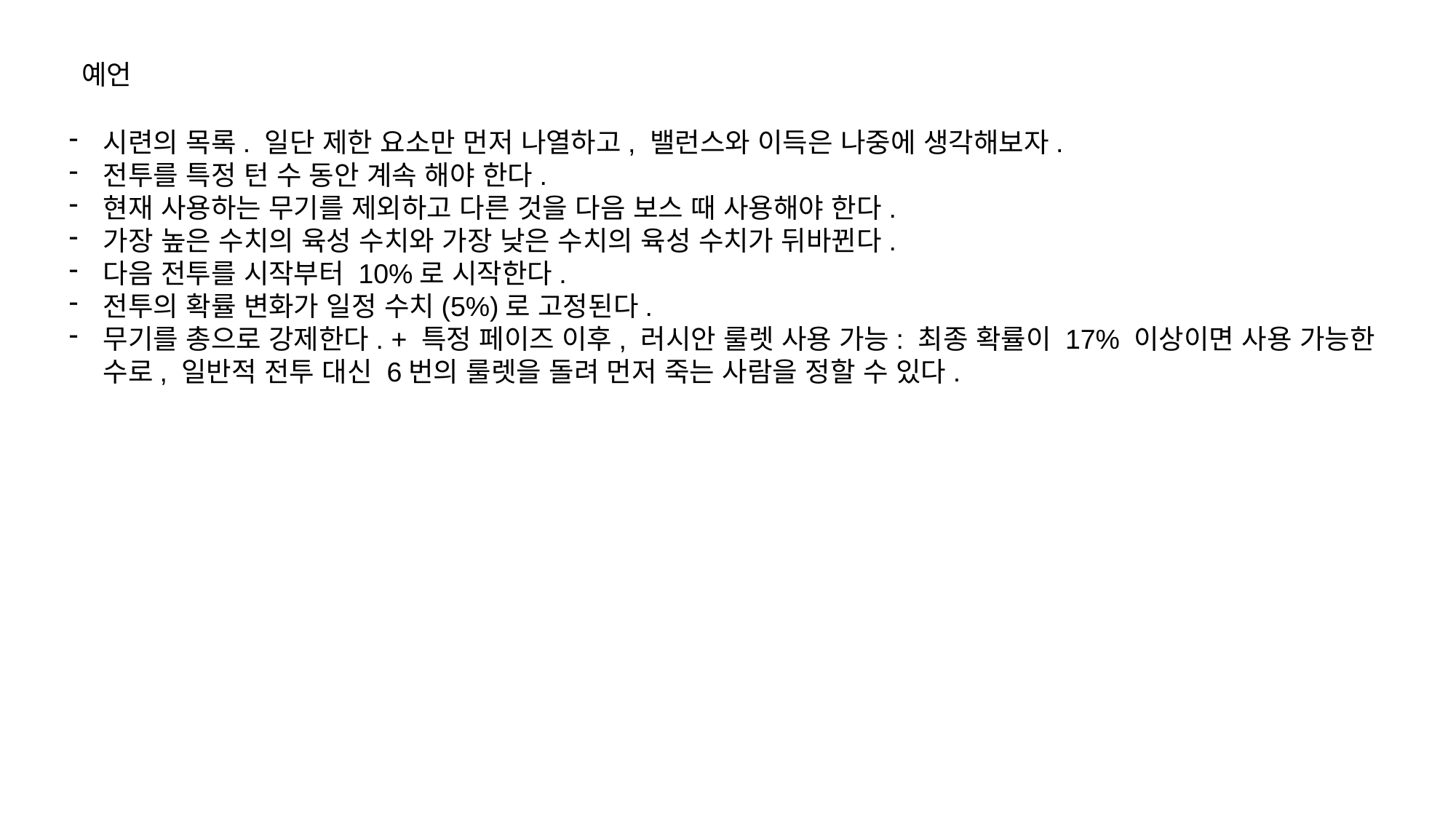

예언
시련의 목록. 일단 제한 요소만 먼저 나열하고, 밸런스와 이득은 나중에 생각해보자.
전투를 특정 턴 수 동안 계속 해야 한다.
현재 사용하는 무기를 제외하고 다른 것을 다음 보스 때 사용해야 한다.
가장 높은 수치의 육성 수치와 가장 낮은 수치의 육성 수치가 뒤바뀐다.
다음 전투를 시작부터 10%로 시작한다.
전투의 확률 변화가 일정 수치(5%)로 고정된다.
무기를 총으로 강제한다. + 특정 페이즈 이후, 러시안 룰렛 사용 가능: 최종 확률이 17% 이상이면 사용 가능한 수로, 일반적 전투 대신 6번의 룰렛을 돌려 먼저 죽는 사람을 정할 수 있다.